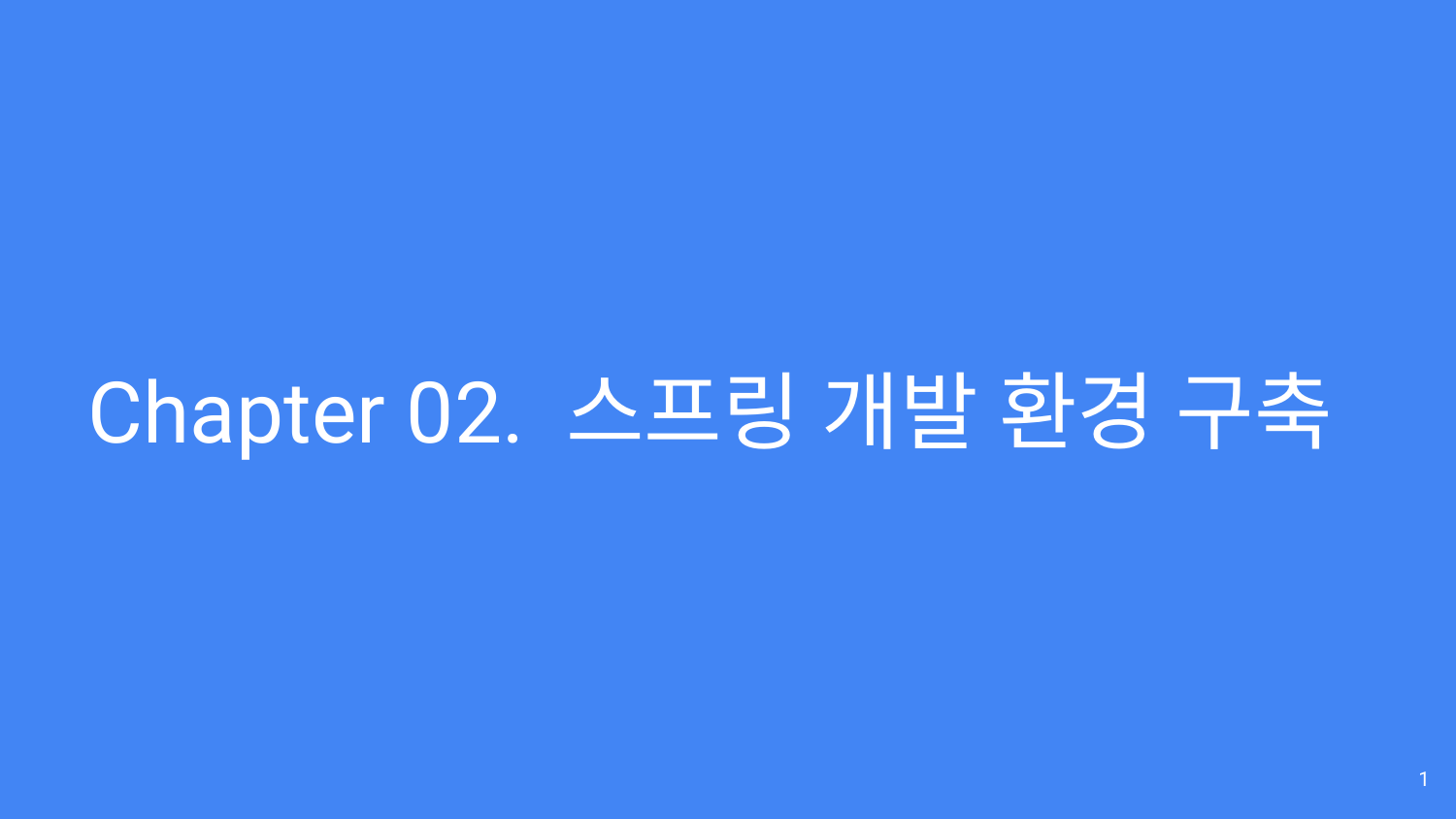

# Chapter 02. 스프링 개발 환경 구축
1